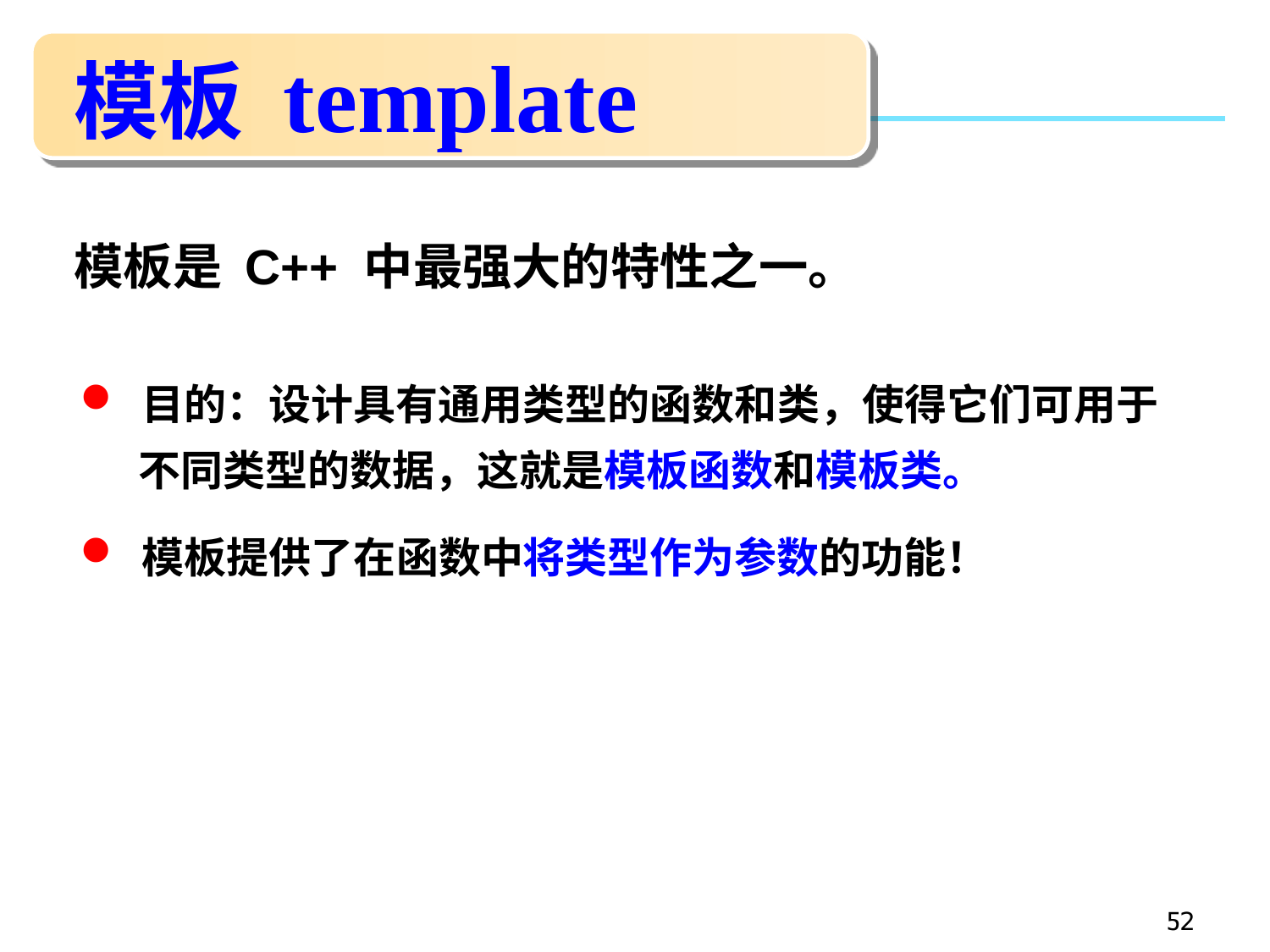

# 模板 template

模板是 C++ 中最强大的特性之一。
 目的：设计具有通用类型的函数和类，使得它们可用于
   不同类型的数据，这就是模板函数和模板类。
 模板提供了在函数中将类型作为参数的功能！
52